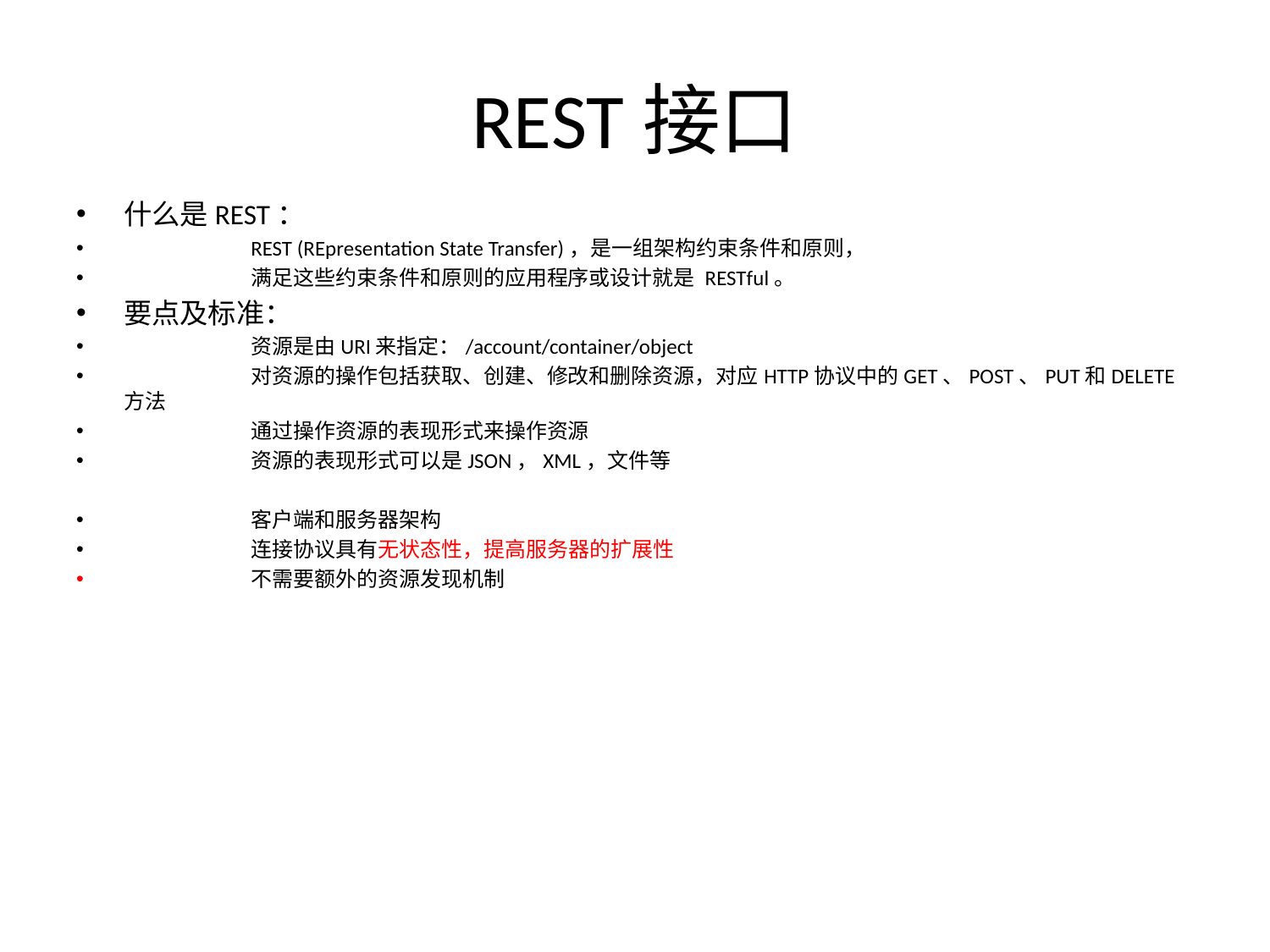

# REST接口
什么是REST：
	REST (REpresentation State Transfer)，是一组架构约束条件和原则，
	满足这些约束条件和原则的应用程序或设计就是 RESTful。
要点及标准：
	资源是由URI来指定：/account/container/object
	对资源的操作包括获取、创建、修改和删除资源，对应HTTP协议中的GET、POST、PUT和DELETE方法
	通过操作资源的表现形式来操作资源
	资源的表现形式可以是JSON，XML，文件等

	客户端和服务器架构
	连接协议具有无状态性，提高服务器的扩展性
	不需要额外的资源发现机制